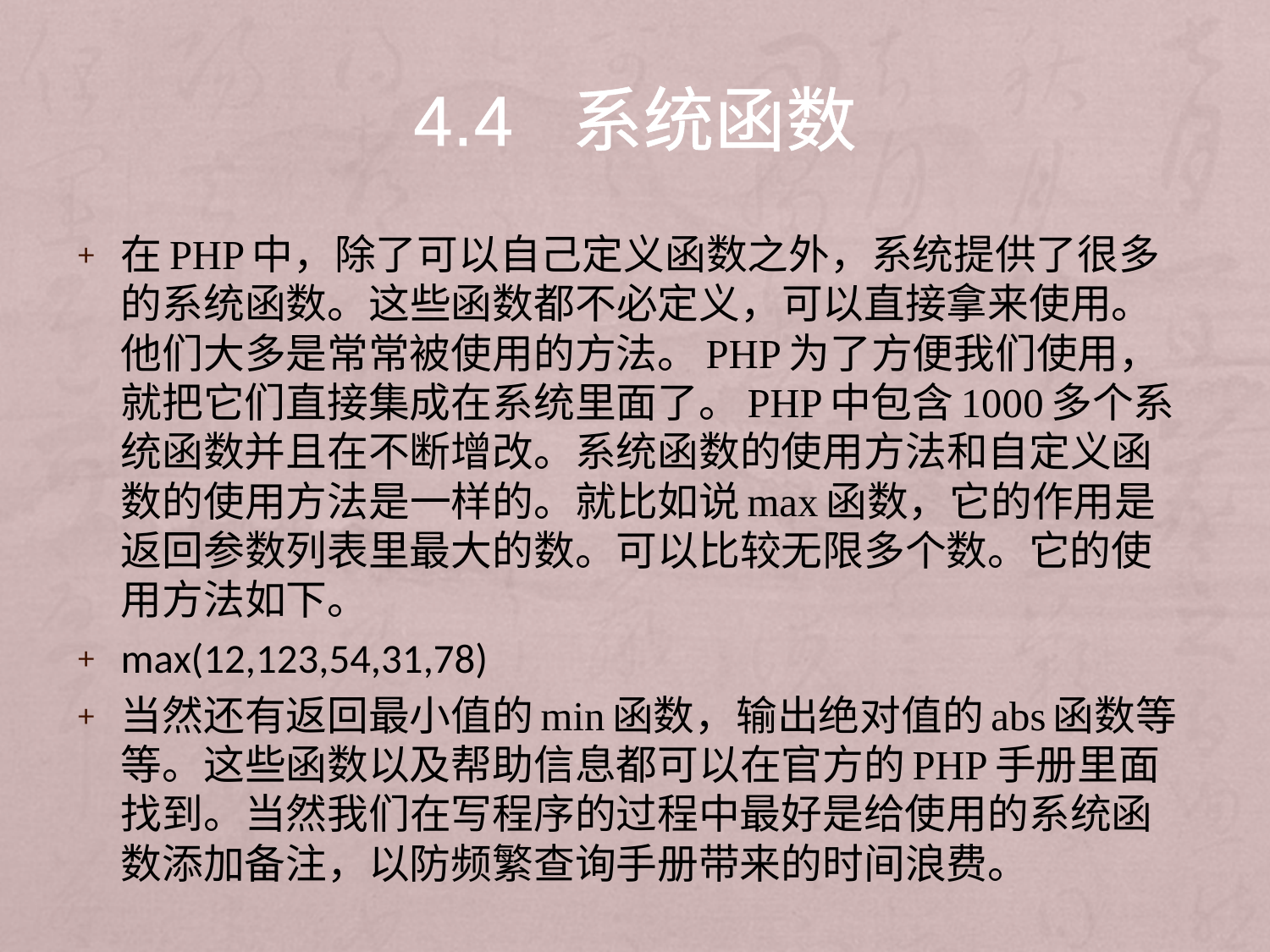

# 4.4  系统函数
在PHP中，除了可以自己定义函数之外，系统提供了很多的系统函数。这些函数都不必定义，可以直接拿来使用。他们大多是常常被使用的方法。PHP为了方便我们使用，就把它们直接集成在系统里面了。PHP中包含1000多个系统函数并且在不断增改。系统函数的使用方法和自定义函数的使用方法是一样的。就比如说max函数，它的作用是返回参数列表里最大的数。可以比较无限多个数。它的使用方法如下。
max(12,123,54,31,78)
当然还有返回最小值的min函数，输出绝对值的abs函数等等。这些函数以及帮助信息都可以在官方的PHP手册里面找到。当然我们在写程序的过程中最好是给使用的系统函数添加备注，以防频繁查询手册带来的时间浪费。